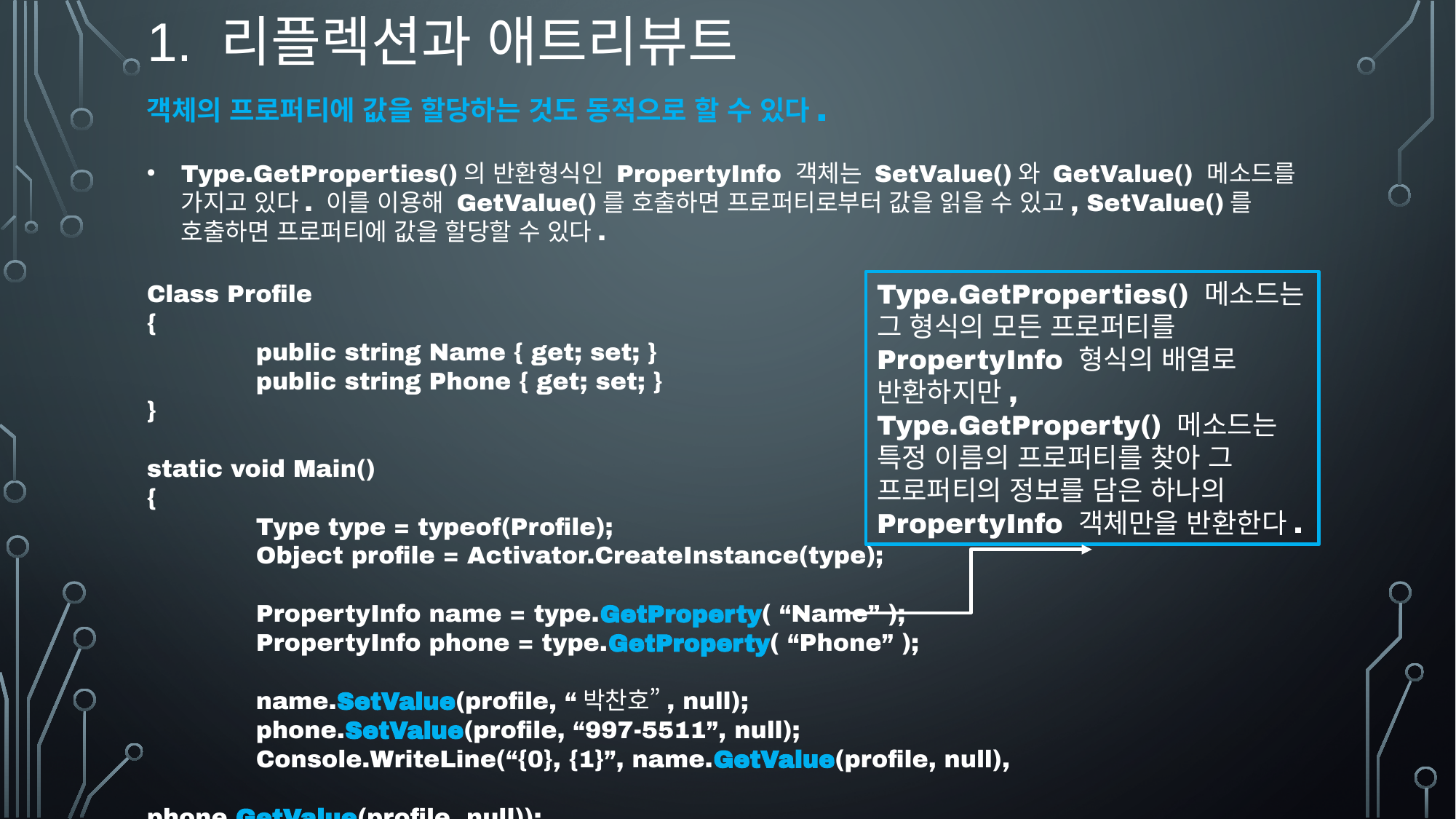

# 1. 리플렉션과 애트리뷰트
객체의 프로퍼티에 값을 할당하는 것도 동적으로 할 수 있다.

Type.GetProperties()의 반환형식인 PropertyInfo 객체는 SetValue()와 GetValue() 메소드를 가지고 있다. 이를 이용해 GetValue()를 호출하면 프로퍼티로부터 값을 읽을 수 있고, SetValue()를 호출하면 프로퍼티에 값을 할당할 수 있다.

Class Profile
{
	public string Name { get; set; }
	public string Phone { get; set; }
}

static void Main()
{
	Type type = typeof(Profile);
	Object profile = Activator.CreateInstance(type);

	PropertyInfo name = type.GetProperty( “Name” );
	PropertyInfo phone = type.GetProperty( “Phone” );

	name.SetValue(profile, “박찬호”, null);
	phone.SetValue(profile, “997-5511”, null);
	Console.WriteLine(“{0}, {1}”, name.GetValue(profile, null),
								phone.GetValue(profile, null));
}
Type.GetProperties() 메소드는 그 형식의 모든 프로퍼티를 PropertyInfo 형식의 배열로 반환하지만, Type.GetProperty() 메소드는 특정 이름의 프로퍼티를 찾아 그 프로퍼티의 정보를 담은 하나의 PropertyInfo 객체만을 반환한다.